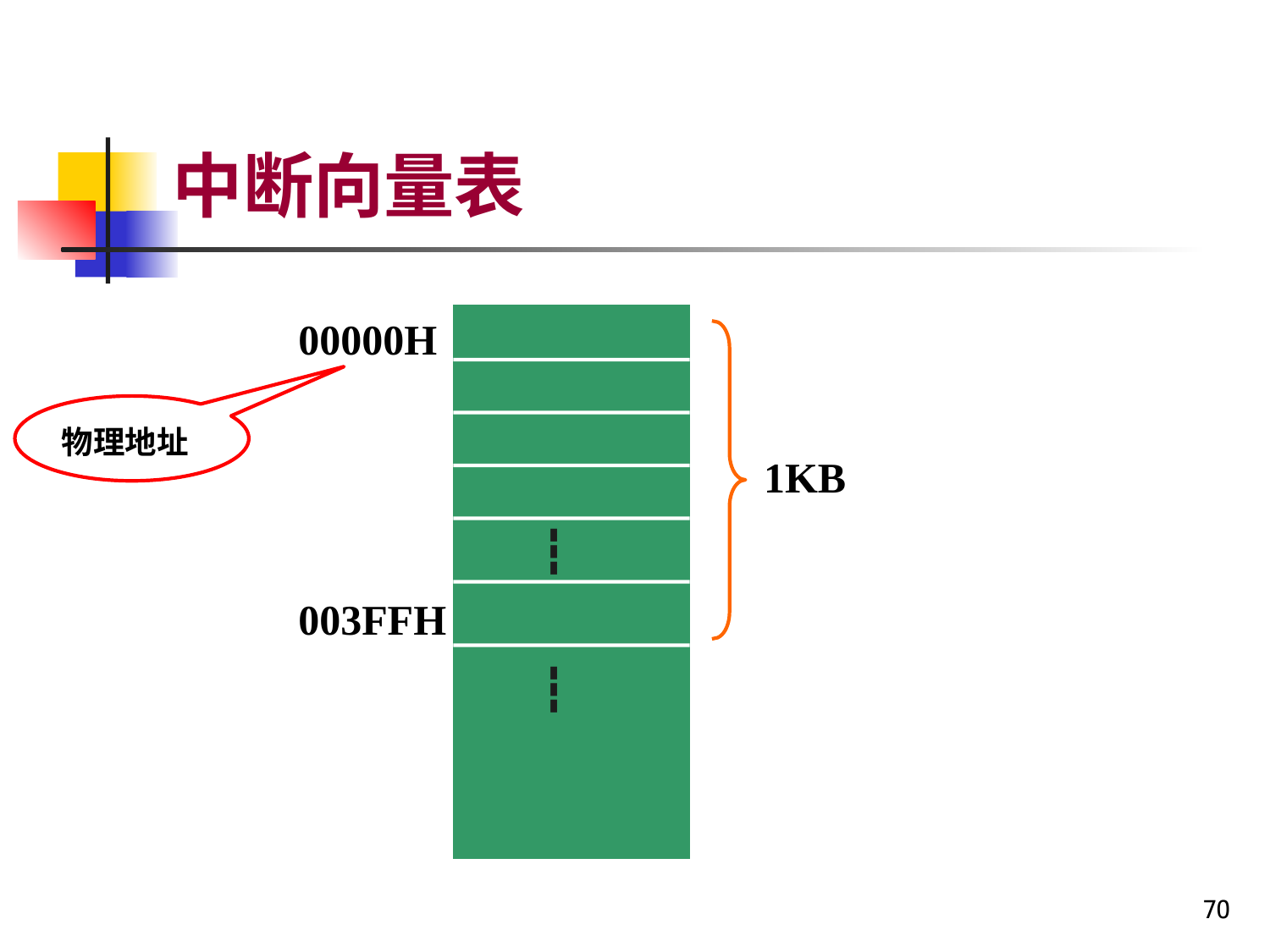

# 中断向量表
00000H

物理地址

1KB

┇

003FFH

┇
70